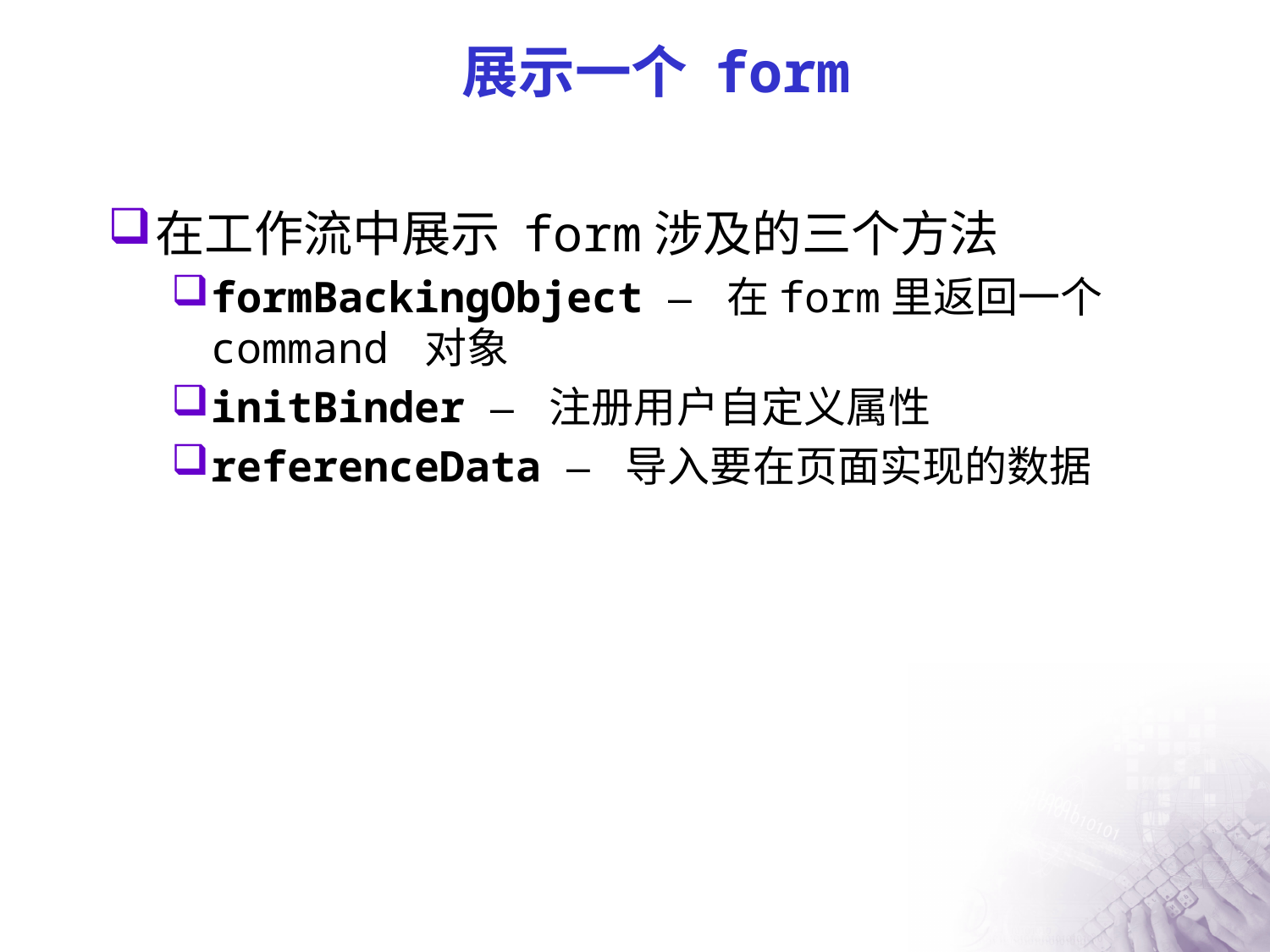

# 展示一个 form
在工作流中展示 form涉及的三个方法
formBackingObject – 在form里返回一个 command 对象
initBinder – 注册用户自定义属性
referenceData – 导入要在页面实现的数据